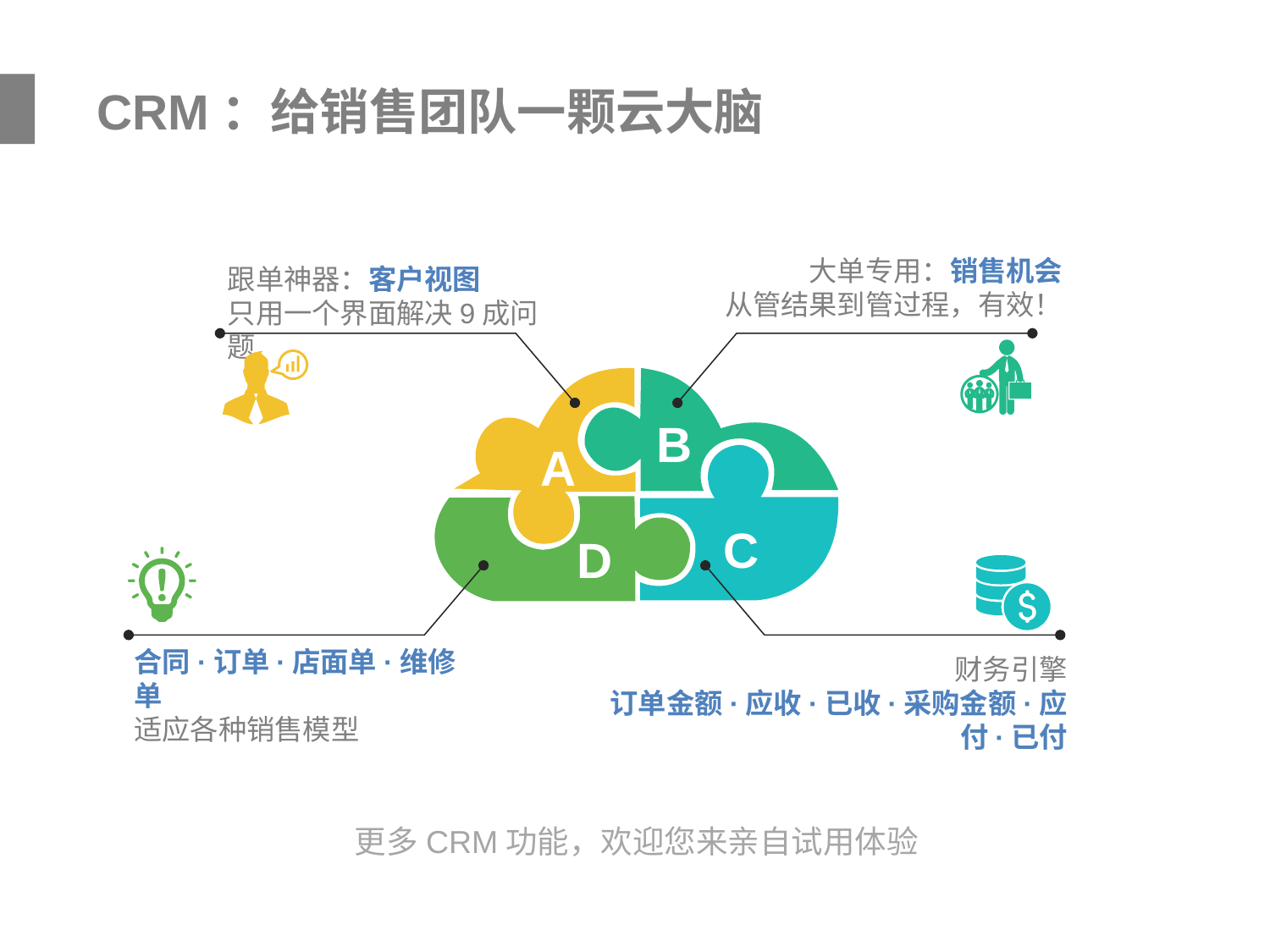

CRM：给销售团队一颗云大脑
大单专用：销售机会
从管结果到管过程，有效！
跟单神器：客户视图
只用一个界面解决9成问题

B
A

C
D

合同·订单·店面单·维修单
适应各种销售模型
财务引擎
订单金额·应收·已收·采购金额·应付·已付
更多CRM功能，欢迎您来亲自试用体验